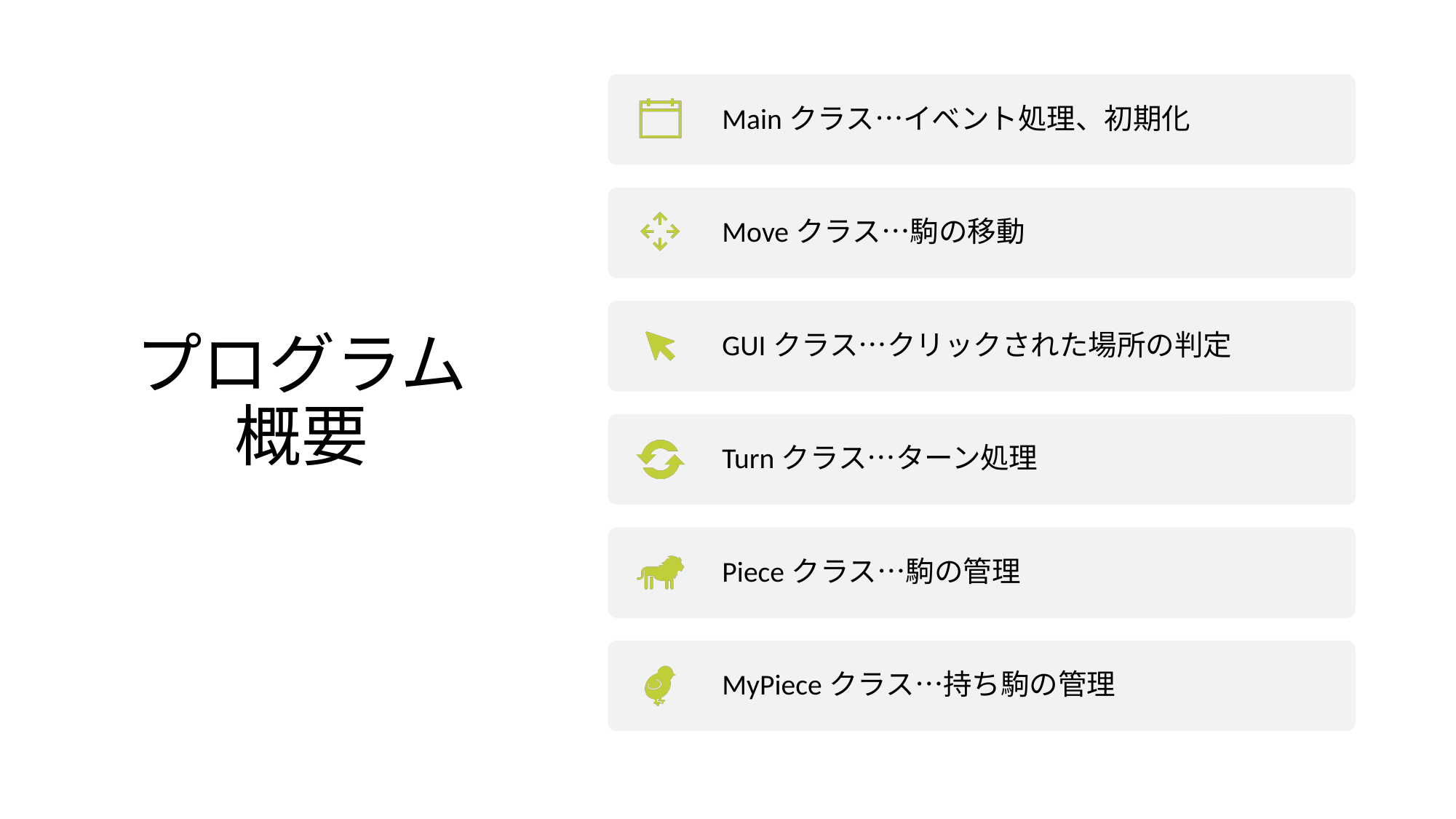

# プログラム概要
Mainクラス…イベント処理、初期化
Moveクラス…駒の移動
GUIクラス…クリックされた場所の判定
Turnクラス…ターン処理
Pieceクラス…駒の管理
MyPieceクラス…持ち駒の管理